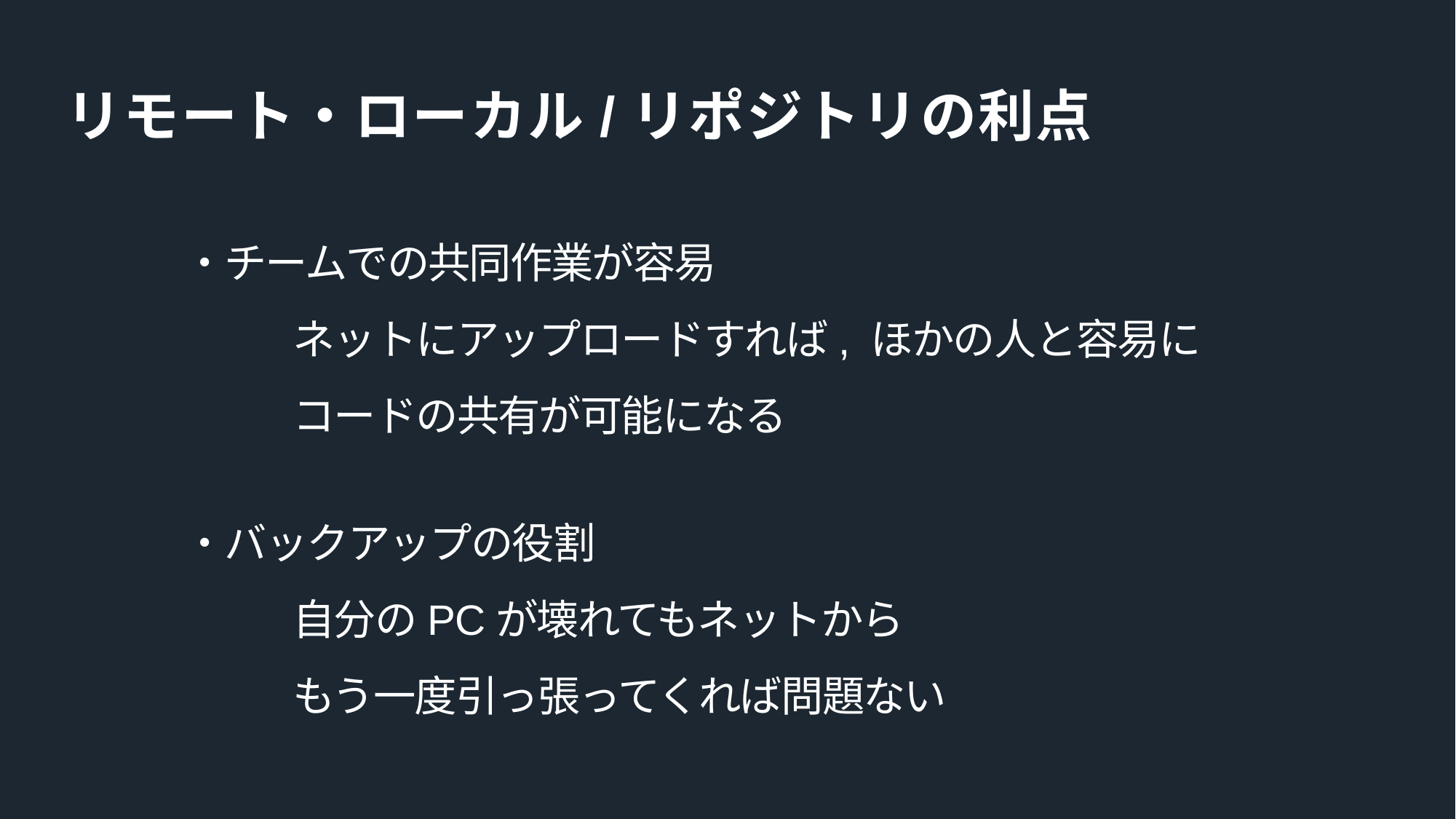

# リモート・ローカル/リポジトリの利点
・チームでの共同作業が容易
ネットにアップロードすれば, ほかの人と容易にコードの共有が可能になる
・バックアップの役割
自分のPCが壊れてもネットから
もう一度引っ張ってくれば問題ない